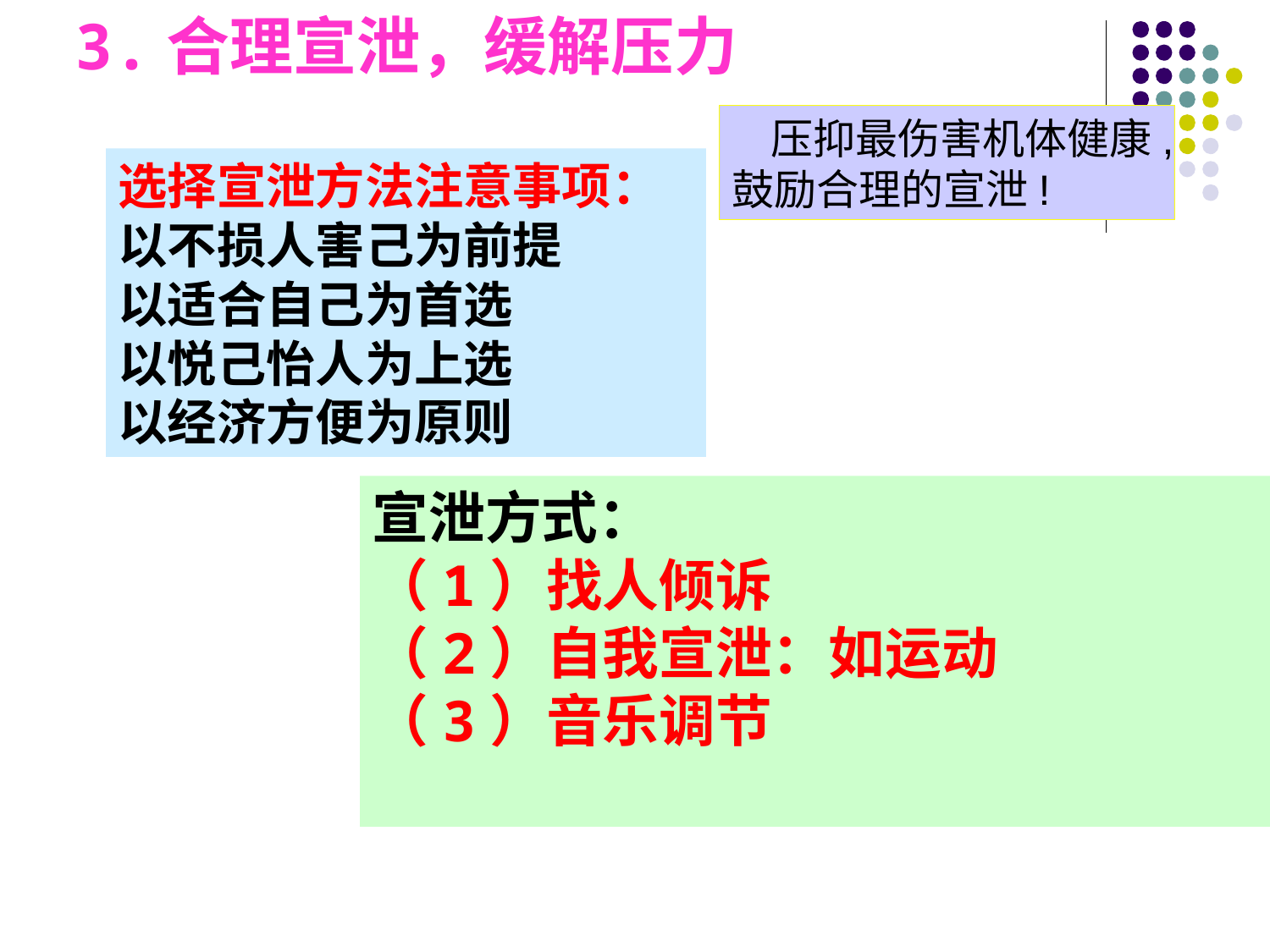

3.合理宣泄，缓解压力
   压抑最伤害机体健康,鼓励合理的宣泄!
选择宣泄方法注意事项：
以不损人害己为前提
以适合自己为首选
以悦己怡人为上选
以经济方便为原则
宣泄方式：
（1）找人倾诉
（2）自我宣泄：如运动
（3）音乐调节